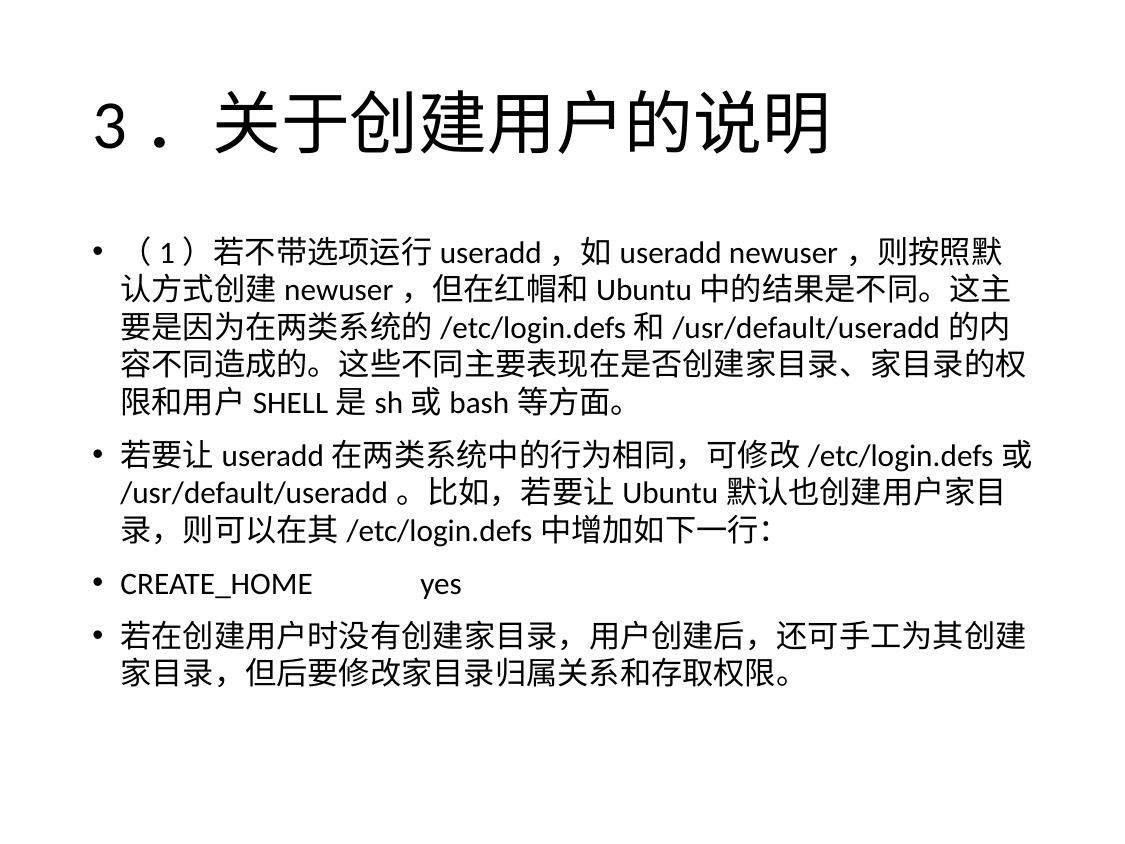

# 3．关于创建用户的说明
（1）若不带选项运行useradd，如useradd newuser，则按照默认方式创建newuser，但在红帽和Ubuntu中的结果是不同。这主要是因为在两类系统的/etc/login.defs和/usr/default/useradd的内容不同造成的。这些不同主要表现在是否创建家目录、家目录的权限和用户SHELL是sh或bash等方面。
若要让useradd在两类系统中的行为相同，可修改/etc/login.defs或/usr/default/useradd。比如，若要让Ubuntu默认也创建用户家目录，则可以在其/etc/login.defs中增加如下一行：
CREATE_HOME 	yes
若在创建用户时没有创建家目录，用户创建后，还可手工为其创建家目录，但后要修改家目录归属关系和存取权限。